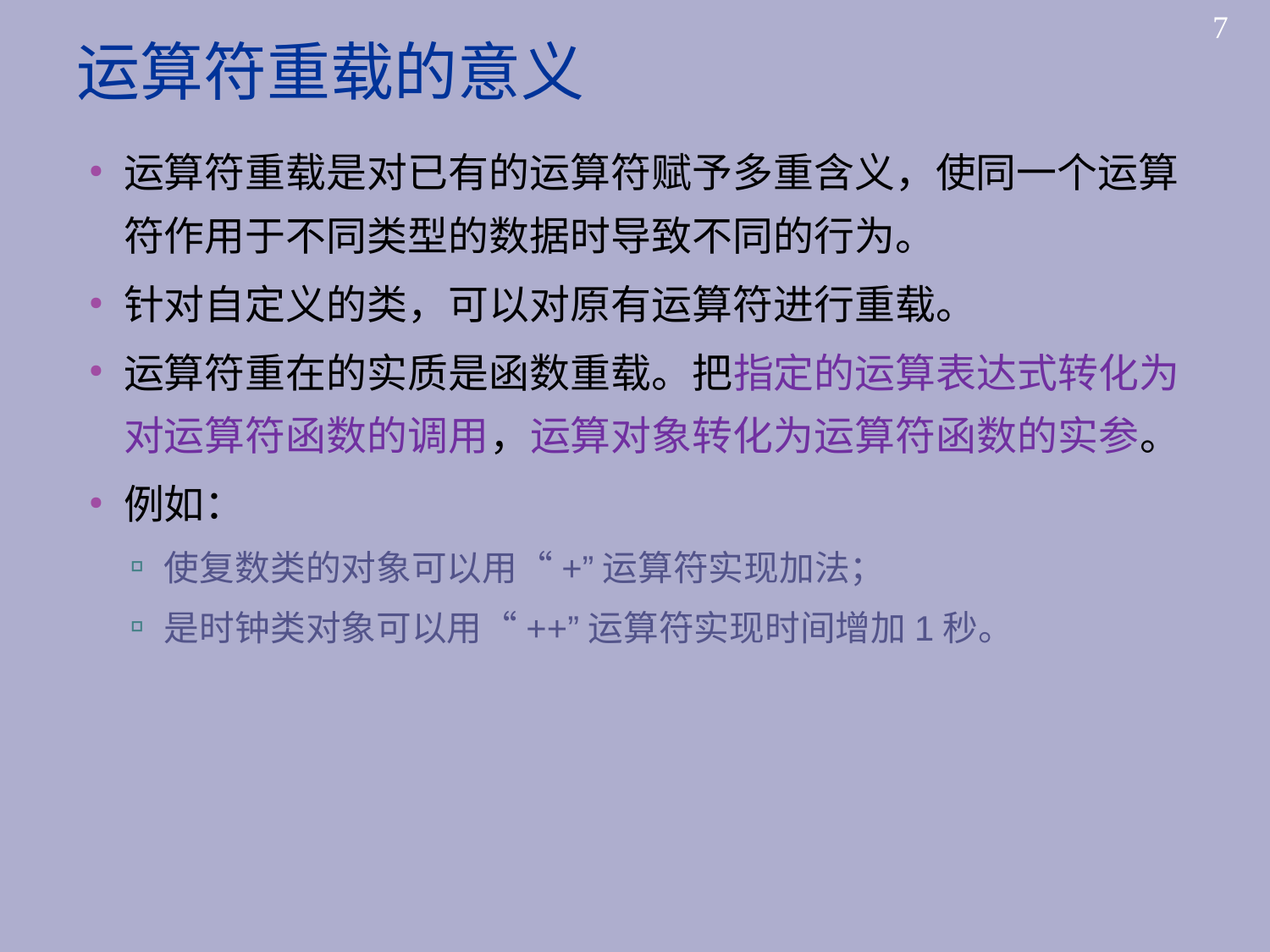

# 运算符重载的意义
7
运算符重载是对已有的运算符赋予多重含义，使同一个运算符作用于不同类型的数据时导致不同的行为。
针对自定义的类，可以对原有运算符进行重载。
运算符重在的实质是函数重载。把指定的运算表达式转化为对运算符函数的调用，运算对象转化为运算符函数的实参。
例如：
使复数类的对象可以用“+”运算符实现加法；
是时钟类对象可以用“++”运算符实现时间增加1秒。